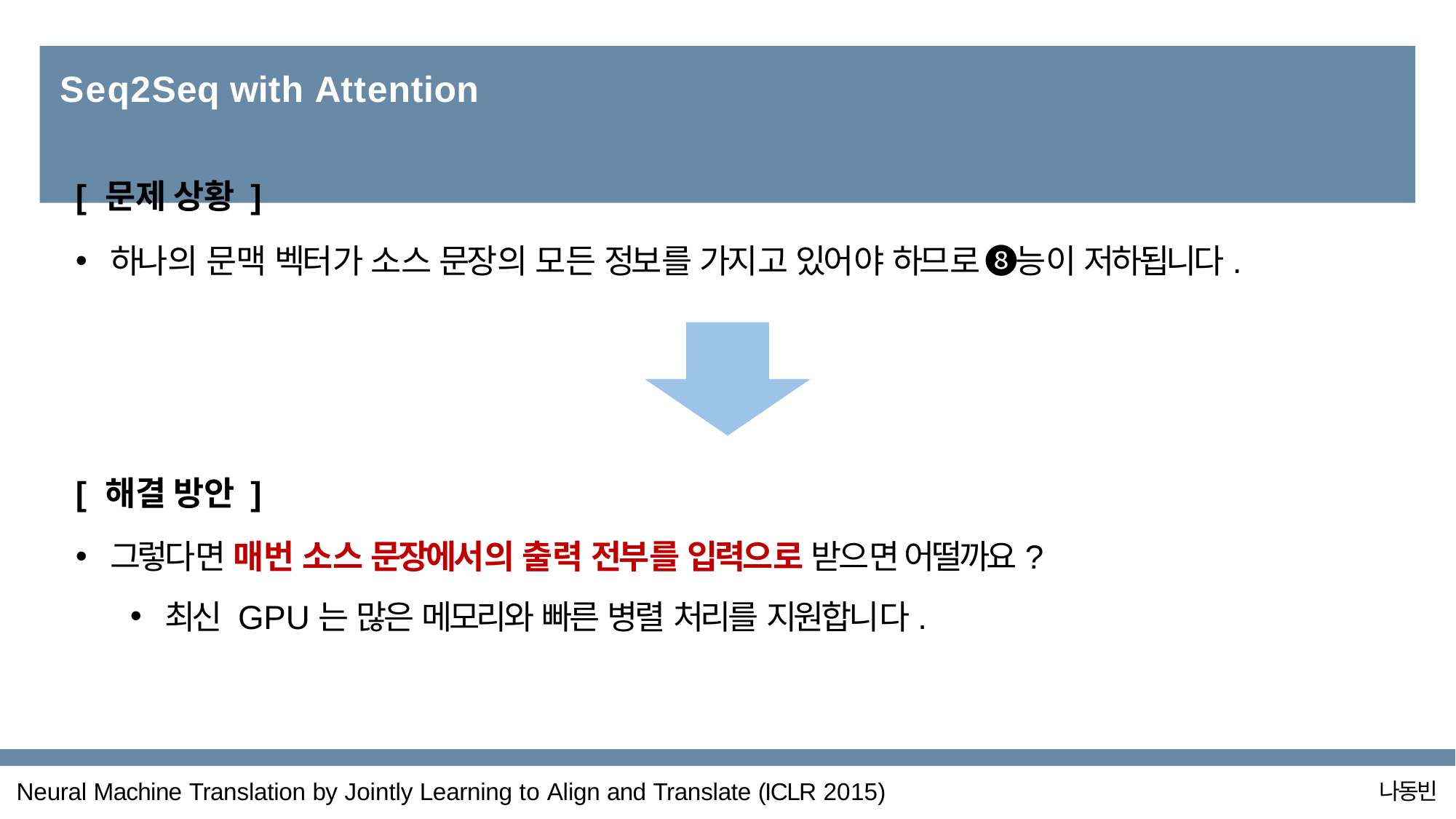

# Seq2Seq with Attention
[ 문제 상황 ]
하나의 문맥 벡터가 소스 문장의 모든 정보를 가지고 있어야 하므로 ❽능이 저하됩니다.

[ 해결 방안 ]
그렇다면 매번 소스 문장에서의 출력 전부를 입력으로 받으면 어떨까요?
최신 GPU는 많은 메모리와 빠른 병렬 처리를 지원합니다.

Neural Machine Translation by Jointly Learning to Align and Translate (ICLR 2015)
나동빈